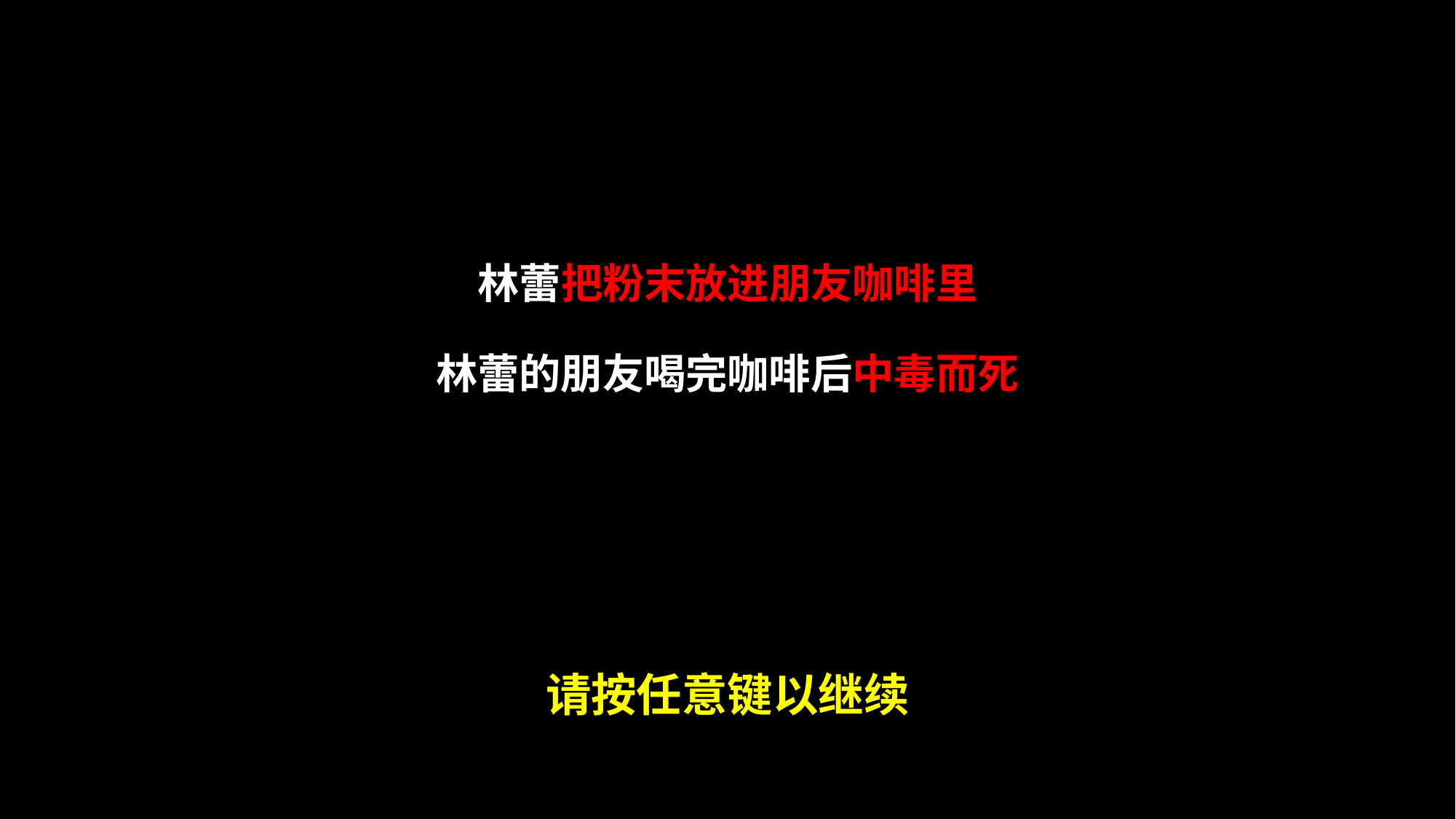

# 林蕾把粉末放进朋友咖啡里 林蕾的朋友喝完咖啡后中毒而死
请按任意键以继续